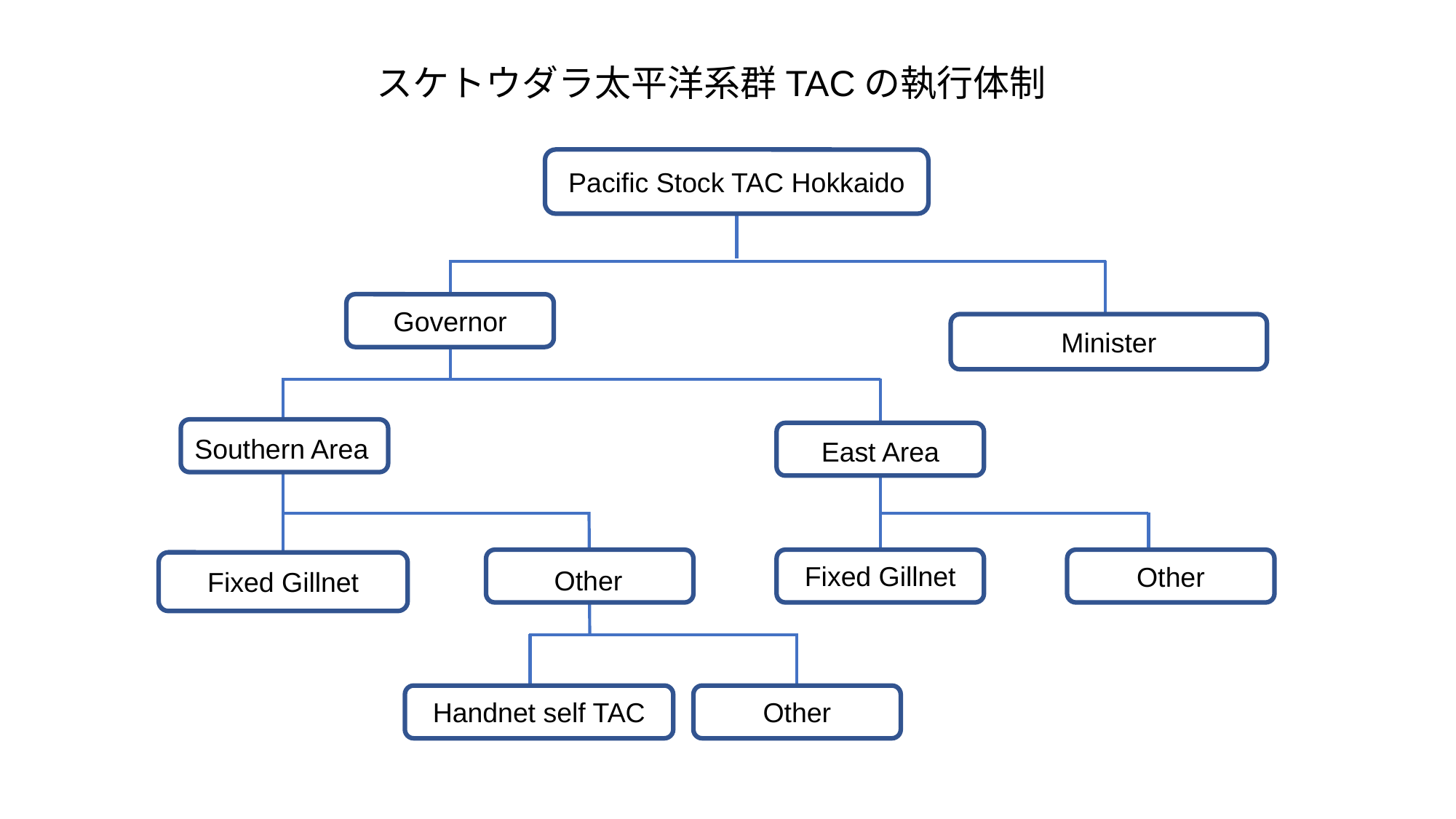

スケトウダラ太平洋系群TACの執行体制
Pacific Stock TAC Hokkaido
Governor
Minister

Southern Area
East Area

Other
Fixed Gillnet
Fixed Gillnet
Other
Handnet self TAC
Other